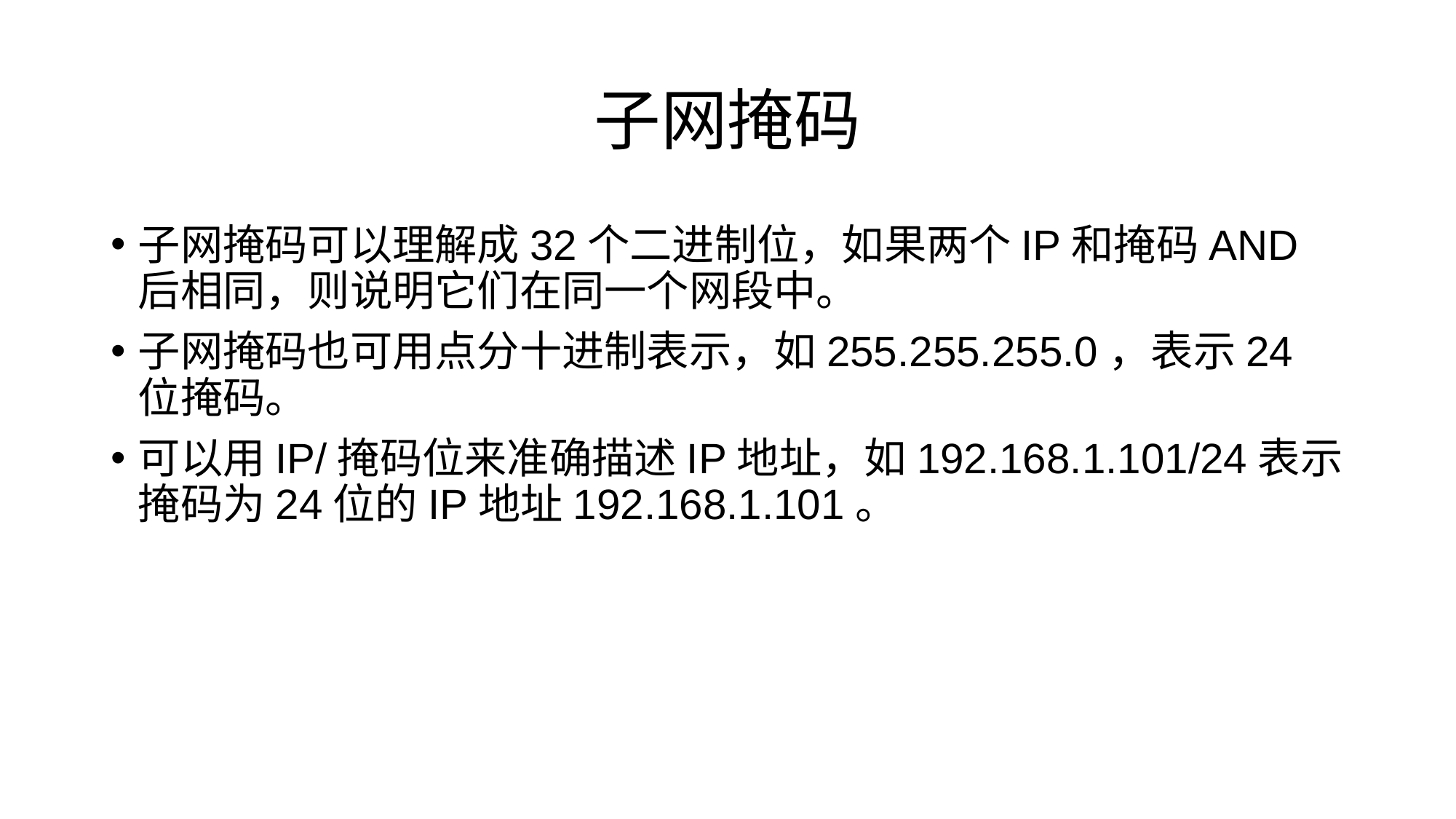

# 子网掩码
子网掩码可以理解成32个二进制位，如果两个IP和掩码AND后相同，则说明它们在同一个网段中。
子网掩码也可用点分十进制表示，如255.255.255.0，表示24位掩码。
可以用IP/掩码位来准确描述IP地址，如192.168.1.101/24表示掩码为24位的IP地址192.168.1.101。